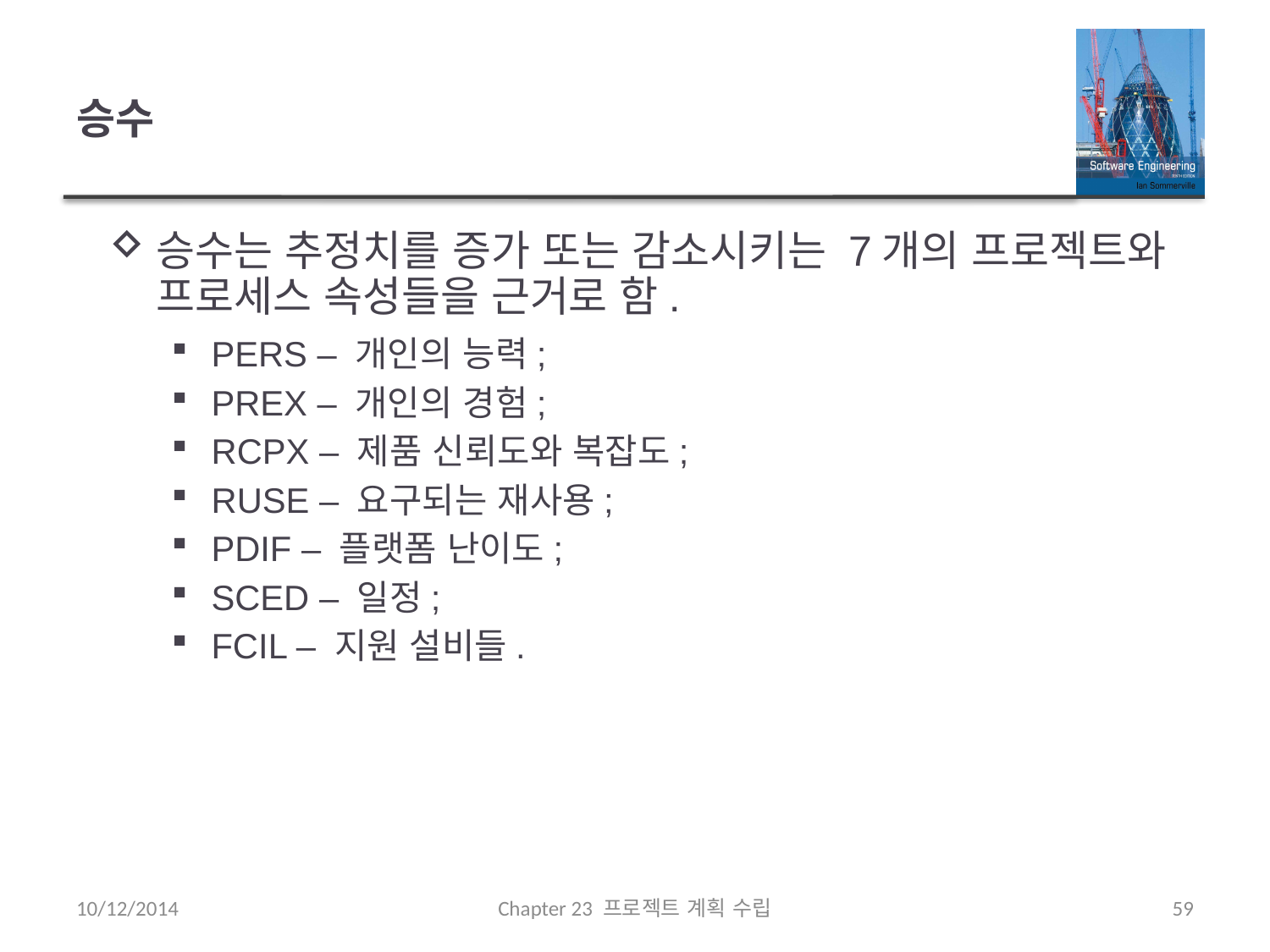

# 승수
승수는 추정치를 증가 또는 감소시키는 7개의 프로젝트와 프로세스 속성들을 근거로 함.
PERS – 개인의 능력;
PREX – 개인의 경험;
RCPX – 제품 신뢰도와 복잡도;
RUSE – 요구되는 재사용;
PDIF – 플랫폼 난이도;
SCED – 일정;
FCIL – 지원 설비들.
10/12/2014
Chapter 23 프로젝트 계획 수립
59